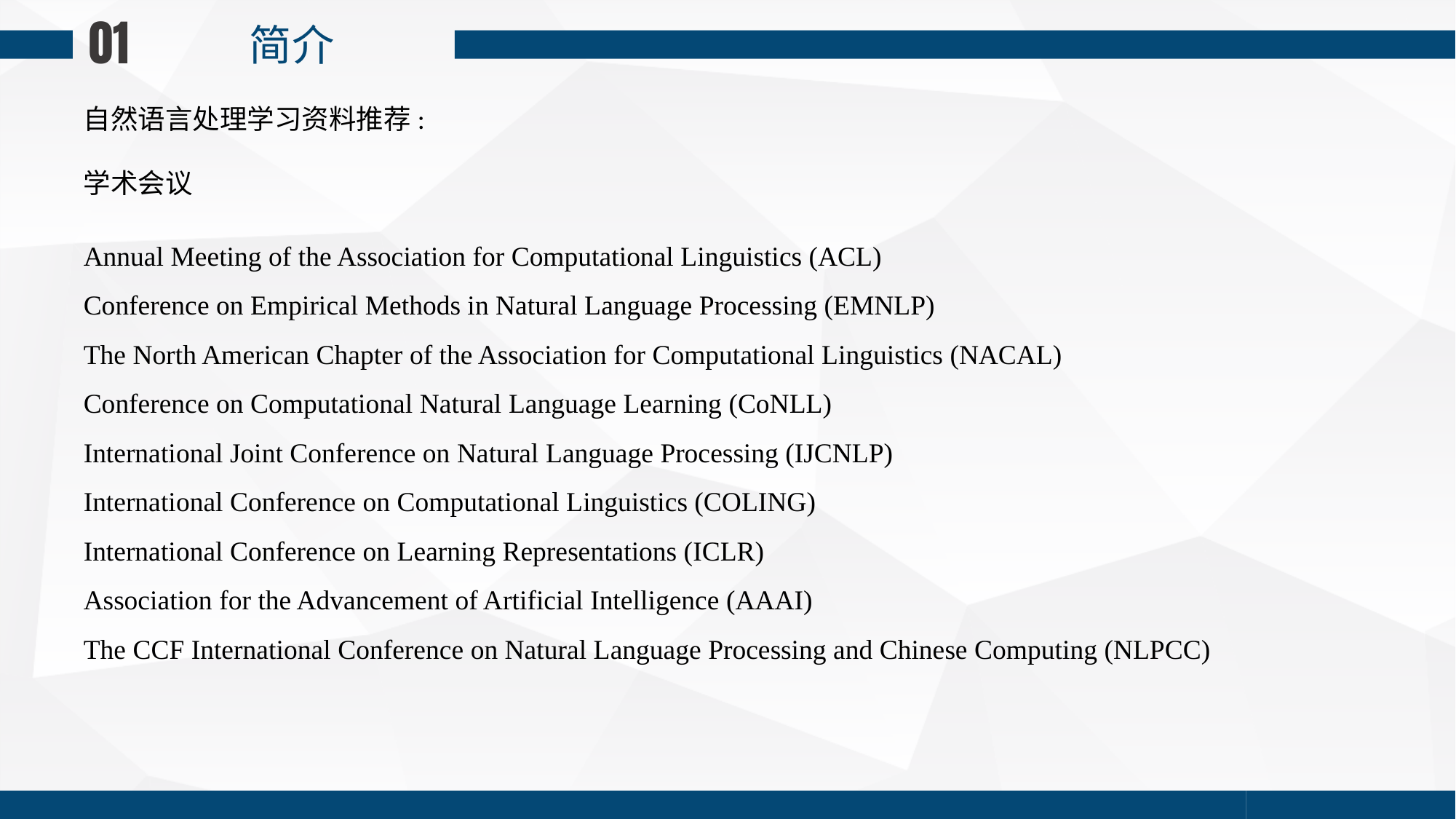

01
简介

自然语言处理学习资料推荐:
学术会议
Annual Meeting of the Association for Computational Linguistics (ACL)
Conference on Empirical Methods in Natural Language Processing (EMNLP)
The North American Chapter of the Association for Computational Linguistics (NACAL)
Conference on Computational Natural Language Learning (CoNLL)
International Joint Conference on Natural Language Processing (IJCNLP)
International Conference on Computational Linguistics (COLING)
International Conference on Learning Representations (ICLR)
Association for the Advancement of Artificial Intelligence (AAAI)
The CCF International Conference on Natural Language Processing and Chinese Computing (NLPCC)